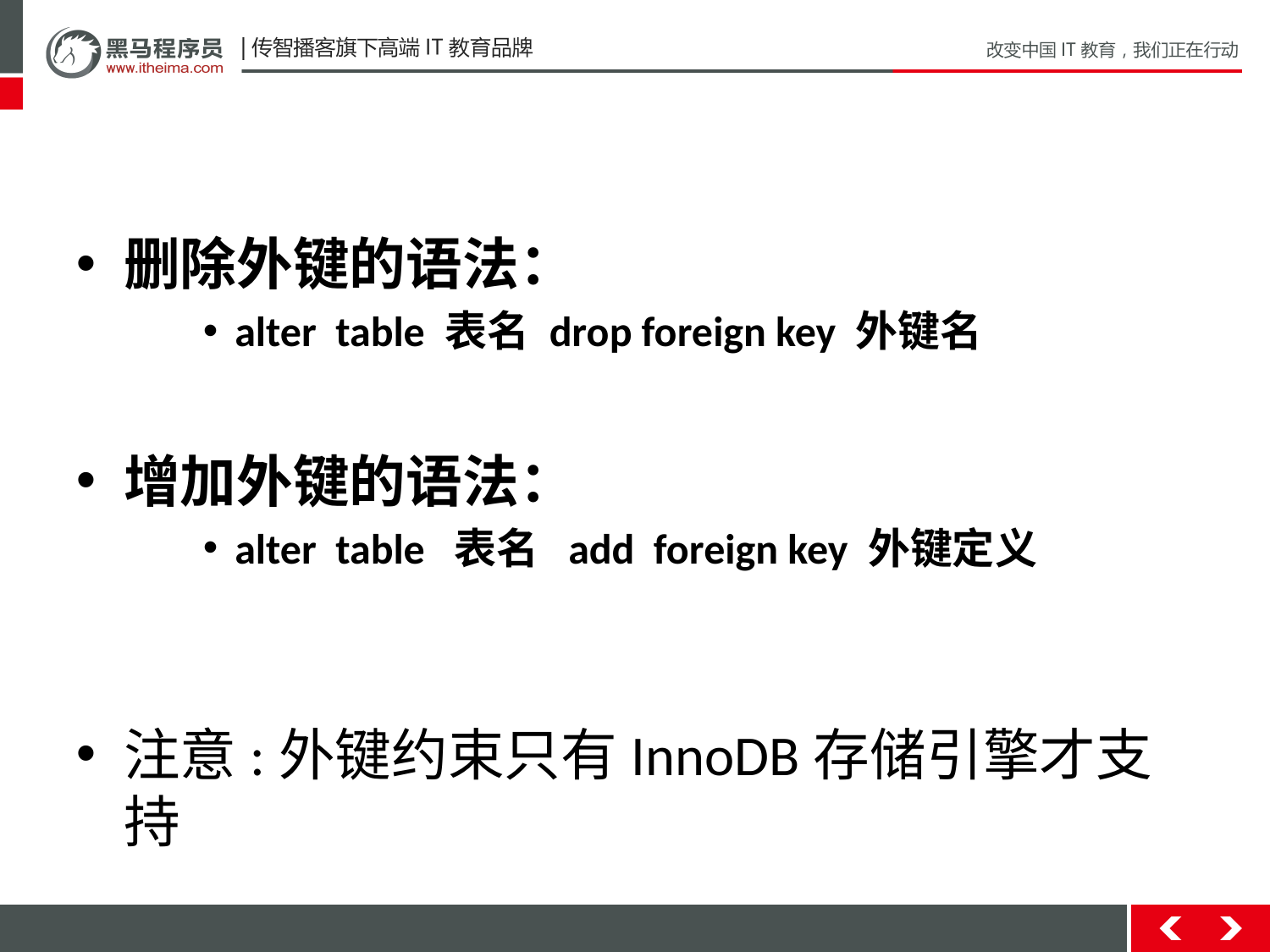

#
删除外键的语法：
alter  table 表名 drop foreign key 外键名

增加外键的语法：
alter  table  表名  add  foreign key 外键定义

注意:外键约束只有InnoDB存储引擎才支持